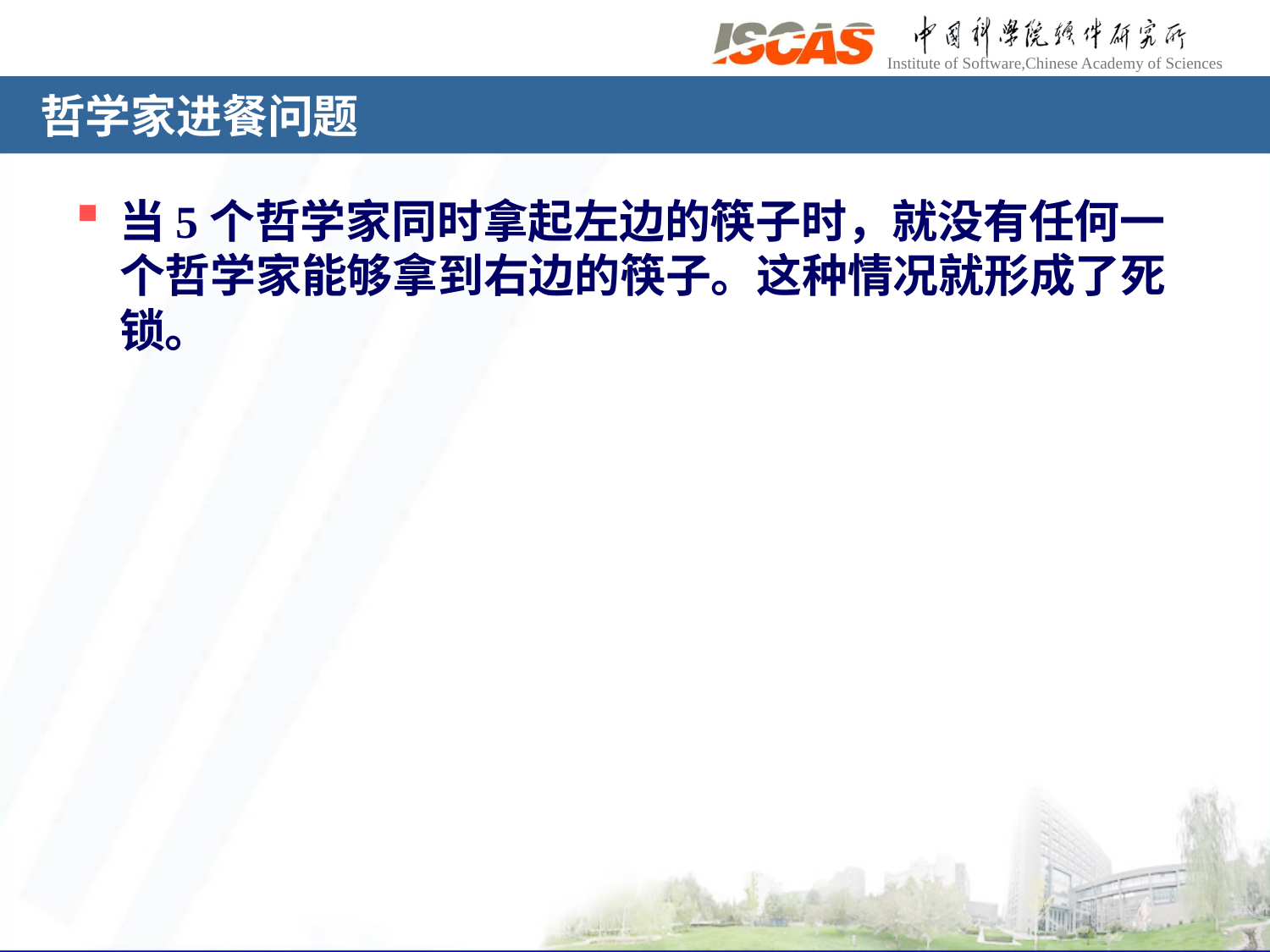

# 哲学家进餐问题
当5个哲学家同时拿起左边的筷子时，就没有任何一个哲学家能够拿到右边的筷子。这种情况就形成了死锁。